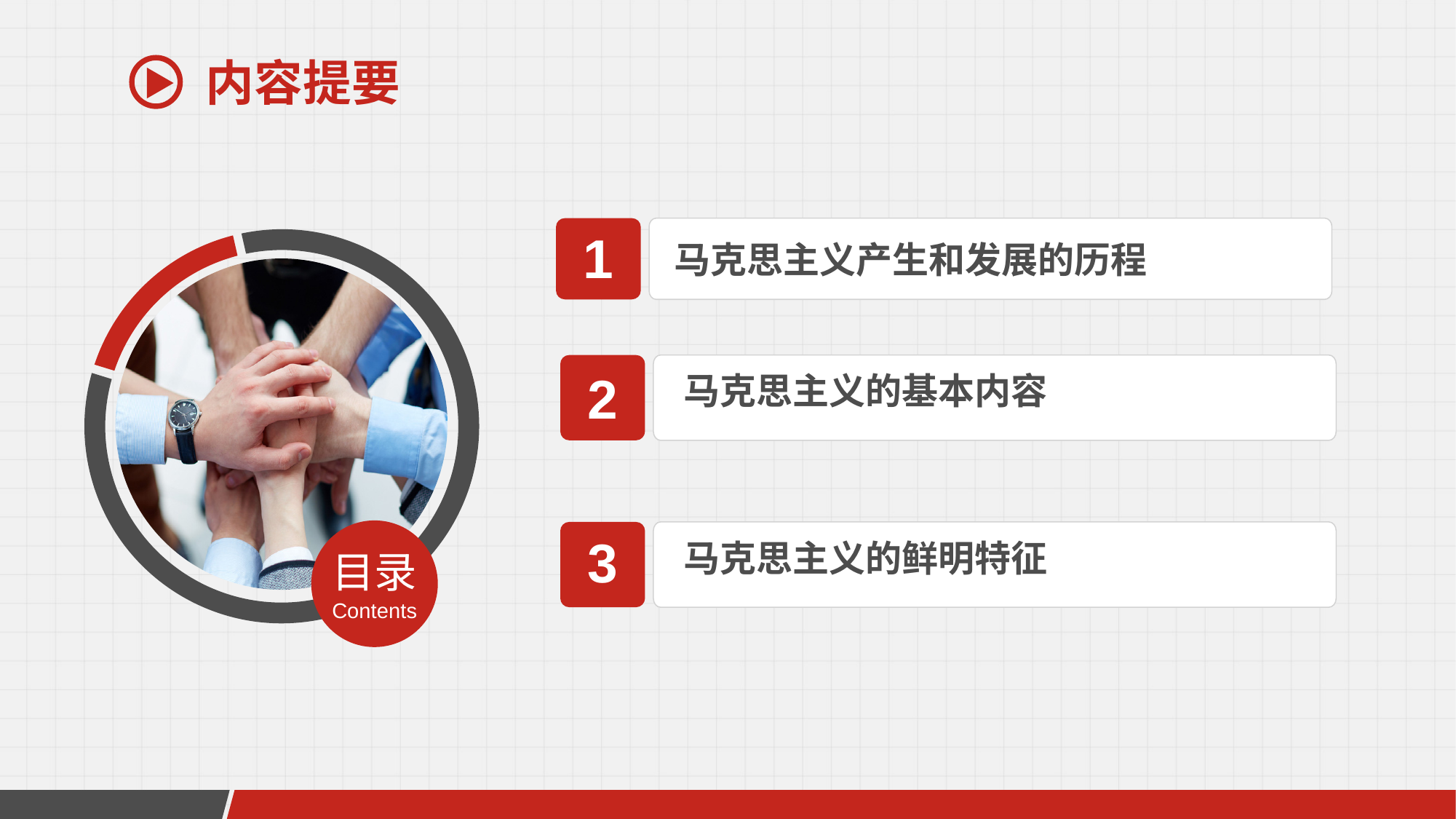

内容提要

1

马克思主义产生和发展的历程

2
马克思主义的基本内容

3
马克思主义的鲜明特征
目录
Contents